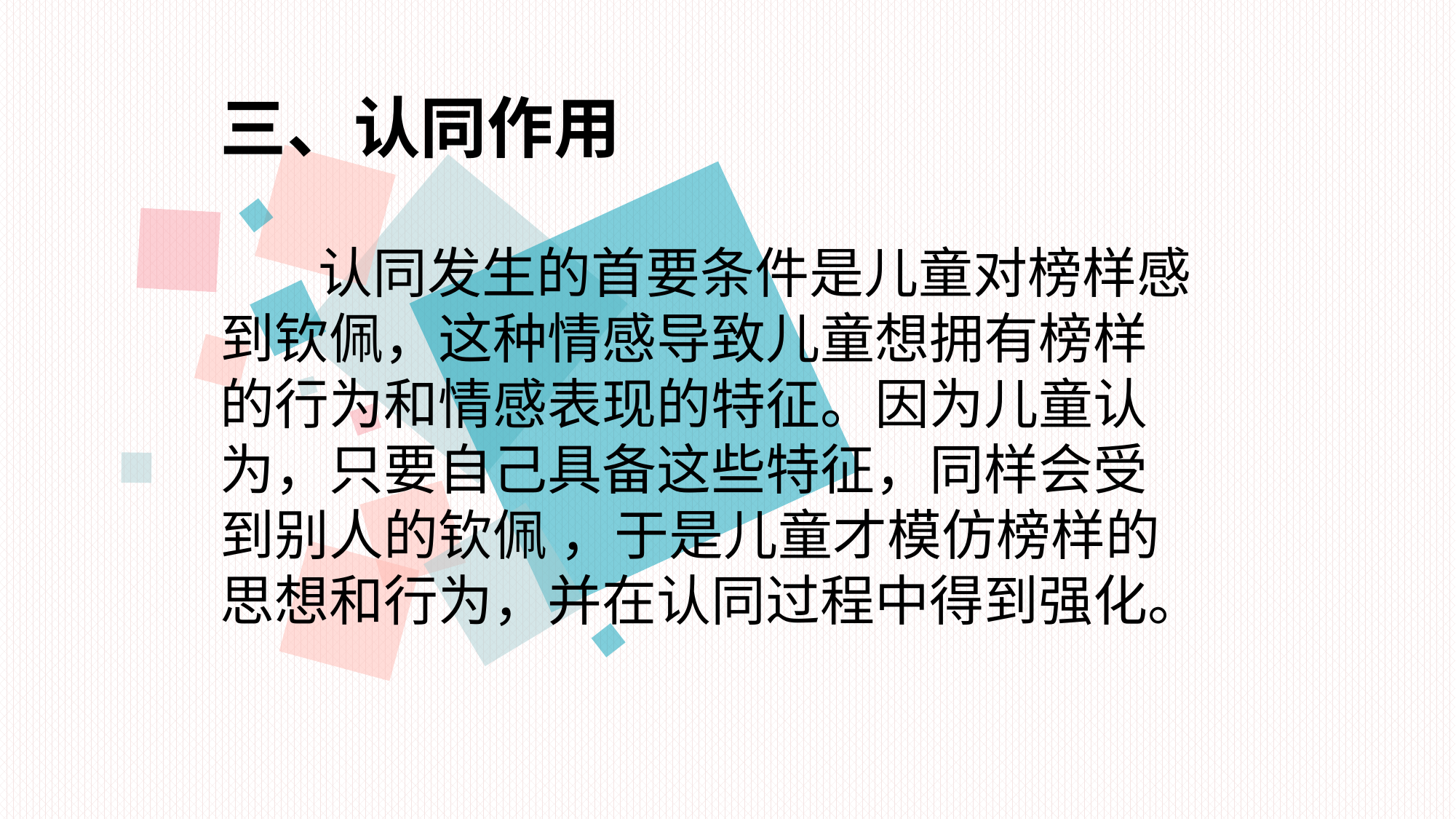

三、认同作用

       认同发生的首要条件是儿童对榜样感到钦佩，这种情感导致儿童想拥有榜样的行为和情感表现的特征。因为儿童认为，只要自己具备这些特征，同样会受到别人的钦佩 ，于是儿童才模仿榜样的思想和行为，并在认同过程中得到强化。